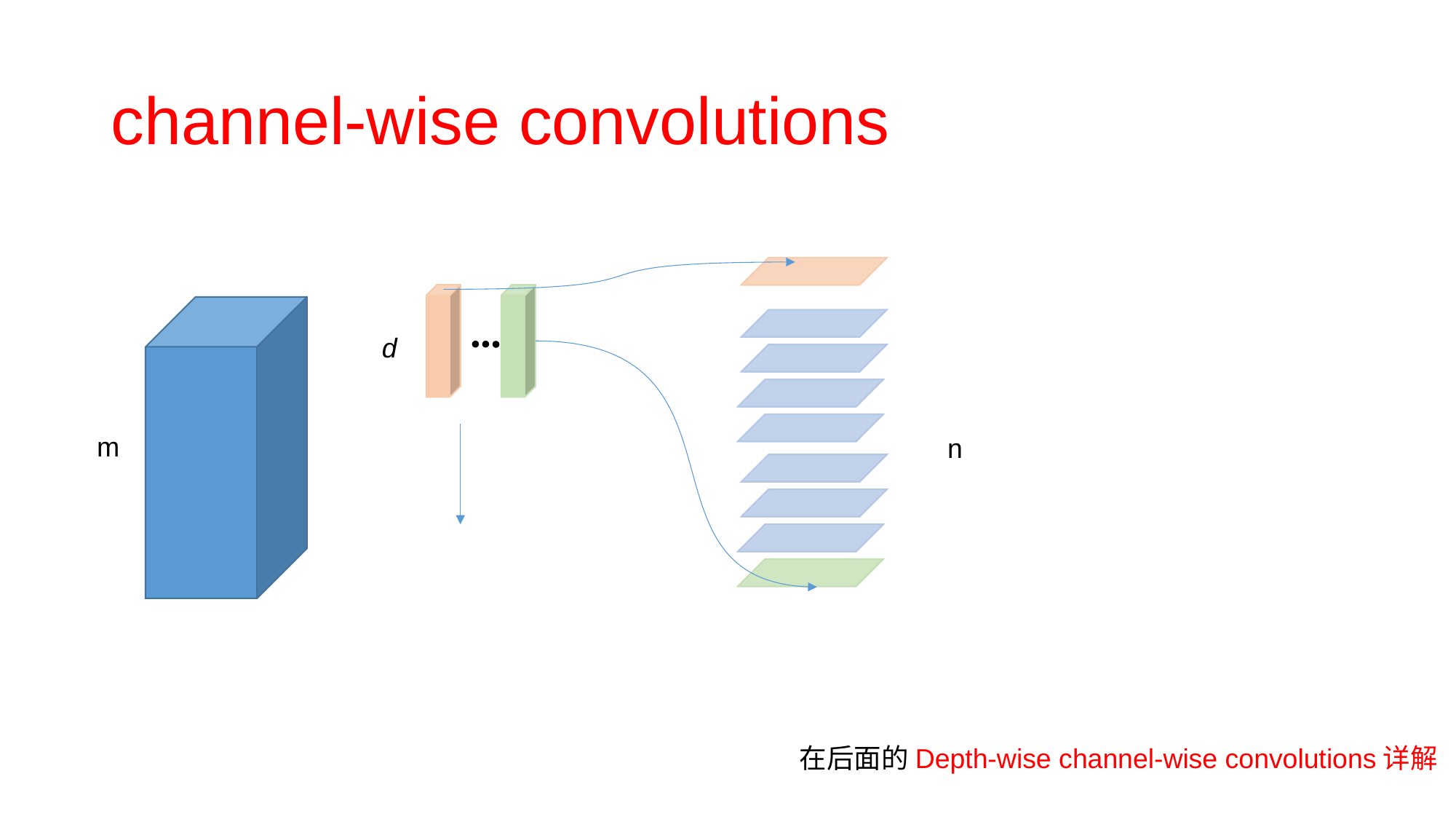

# channel-wise convolutions

d

m
n

在后面的Depth-wise channel-wise convolutions详解